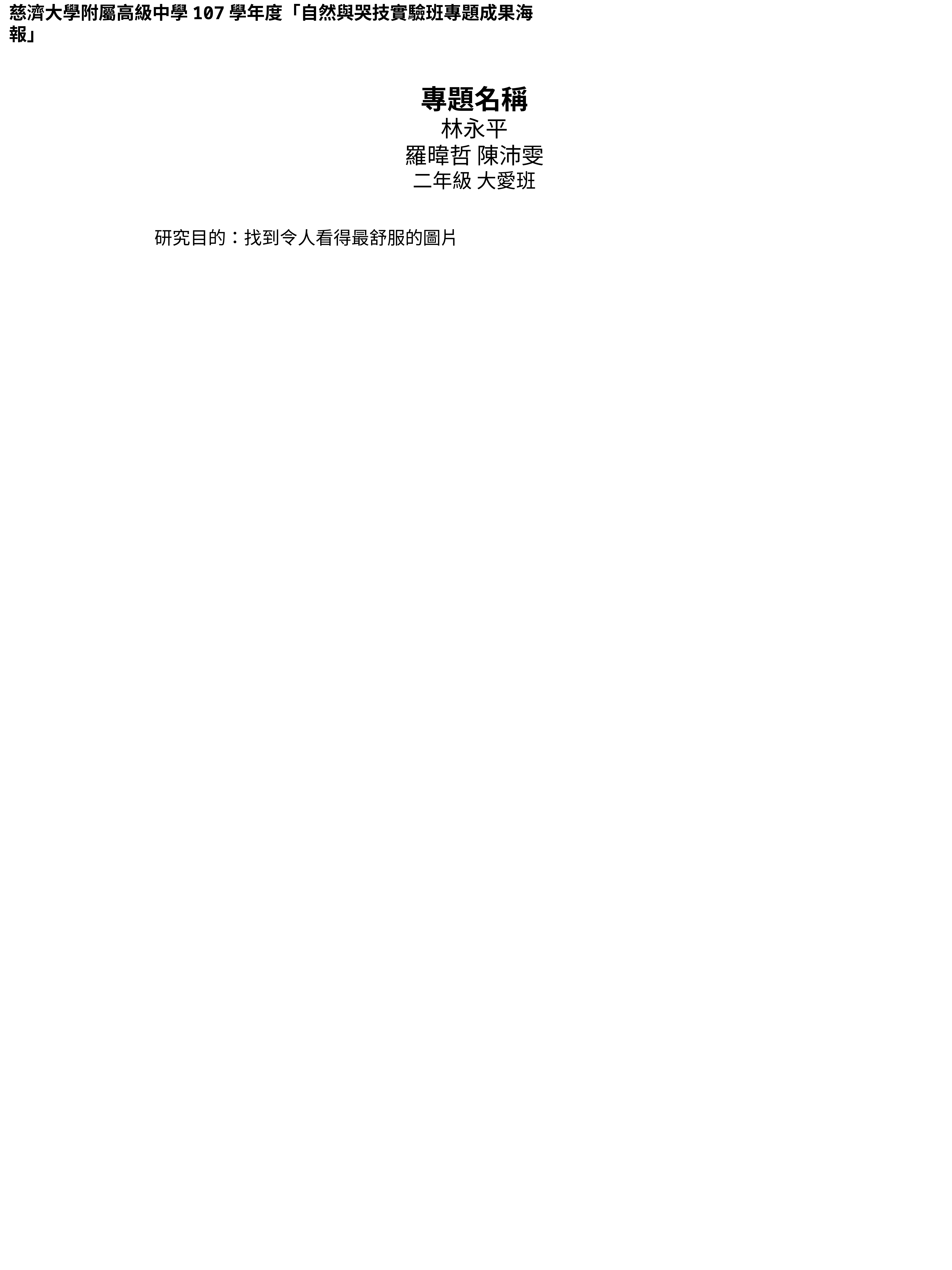

慈濟大學附屬高級中學107學年度「自然與哭技實驗班專題成果海報」
# 專題名稱 林永平 羅暐哲 陳沛雯 二年級 大愛班
研究目的：找到令人看得最舒服的圖片